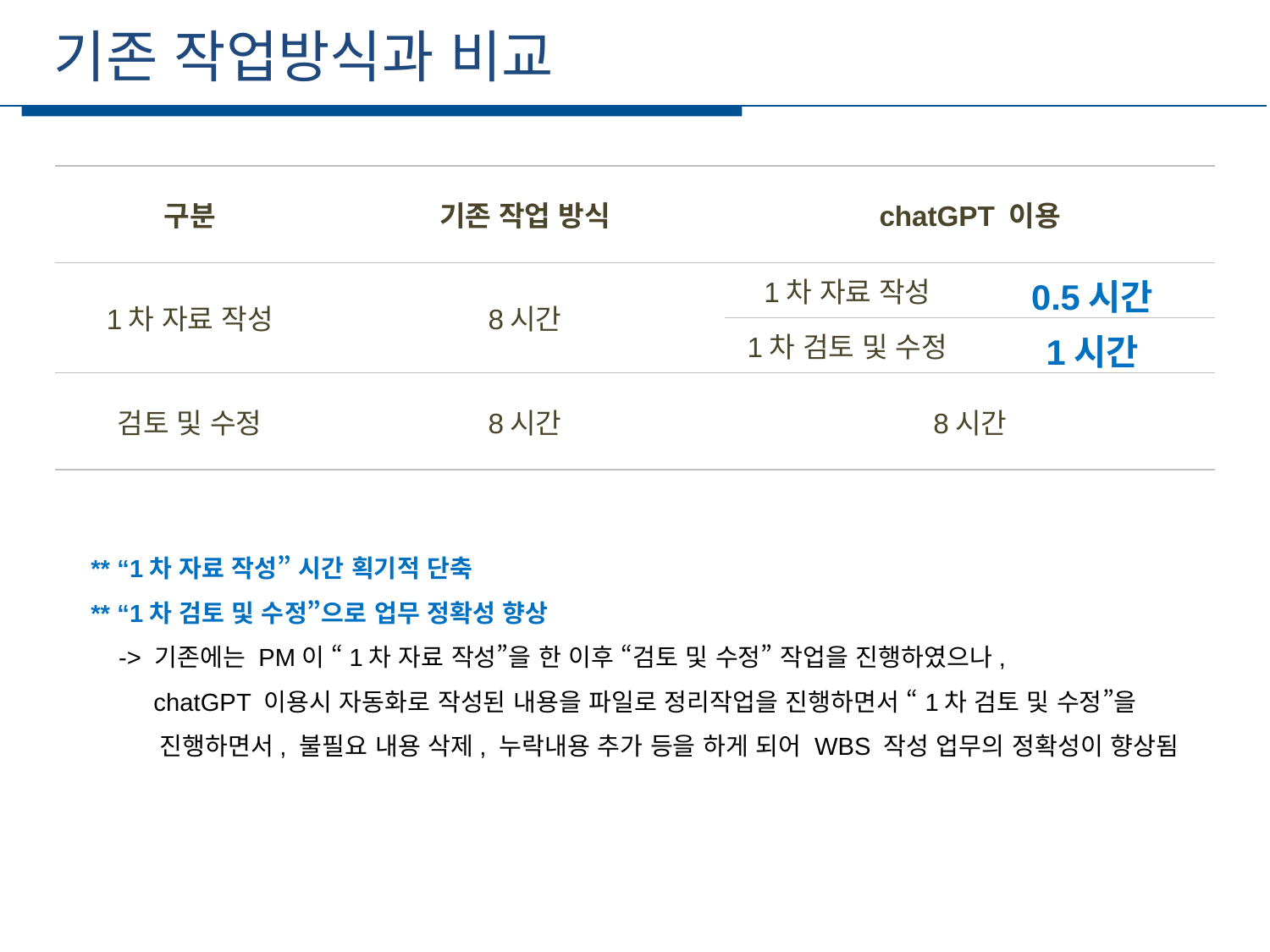

기존 작업방식과 비교
세부일정

| 구분 | 기존 작업 방식 | chatGPT 이용 |  |
| --- | --- | --- | --- |
| 1차 자료 작성 | 8시간 | 1차 자료 작성 | 0.5시간 |
|  |  | 1차 검토 및 수정 | 1시간 |
| 검토 및 수정 | 8시간 | 8시간 |  |
** “1차 자료 작성” 시간 획기적 단축
** “1차 검토 및 수정”으로 업무 정확성 향상
    -> 기존에는 PM이 “1차 자료 작성”을 한 이후 “검토 및 수정” 작업을 진행하였으나,
         chatGPT 이용시 자동화로 작성된 내용을 파일로 정리작업을 진행하면서 “1차 검토 및 수정”을
         진행하면서, 불필요 내용 삭제, 누락내용 추가 등을 하게 되어 WBS 작성 업무의 정확성이 향상됨